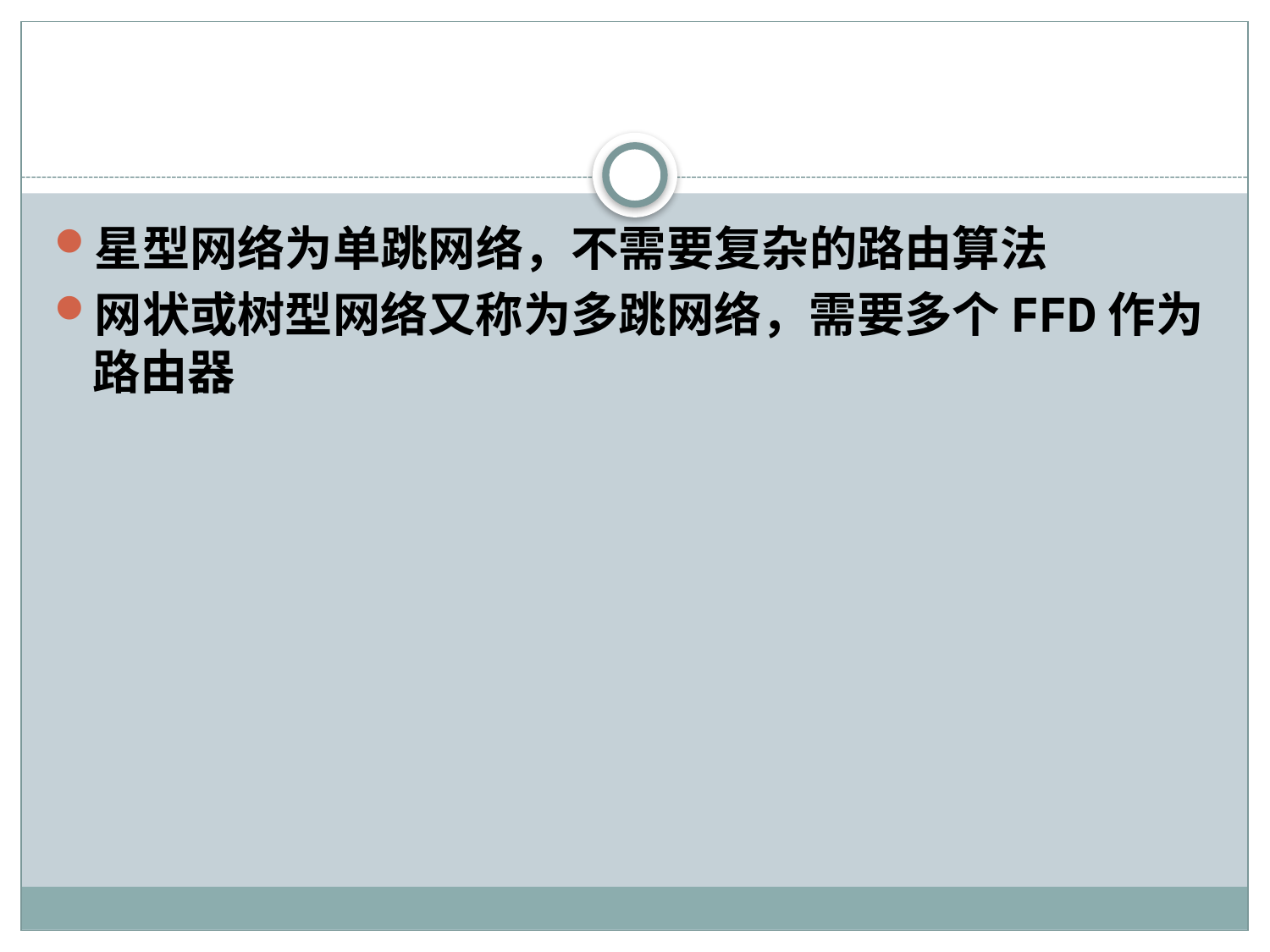

#
星型网络为单跳网络，不需要复杂的路由算法
网状或树型网络又称为多跳网络，需要多个FFD作为路由器